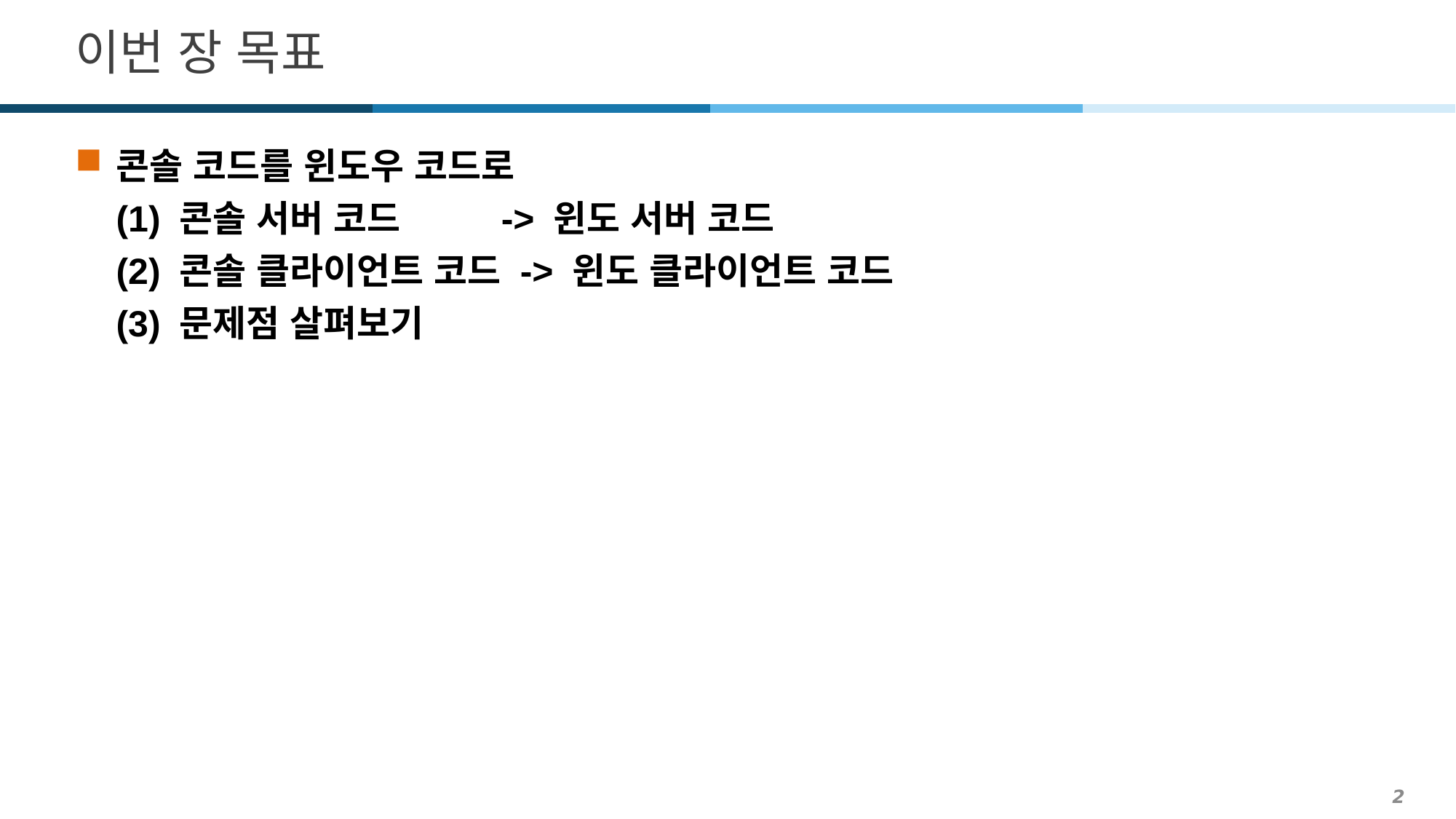

# 이번 장 목표
콘솔 코드를 윈도우 코드로
(1) 콘솔 서버 코드         -> 윈도 서버 코드
(2) 콘솔 클라이언트 코드 -> 윈도 클라이언트 코드
(3) 문제점 살펴보기